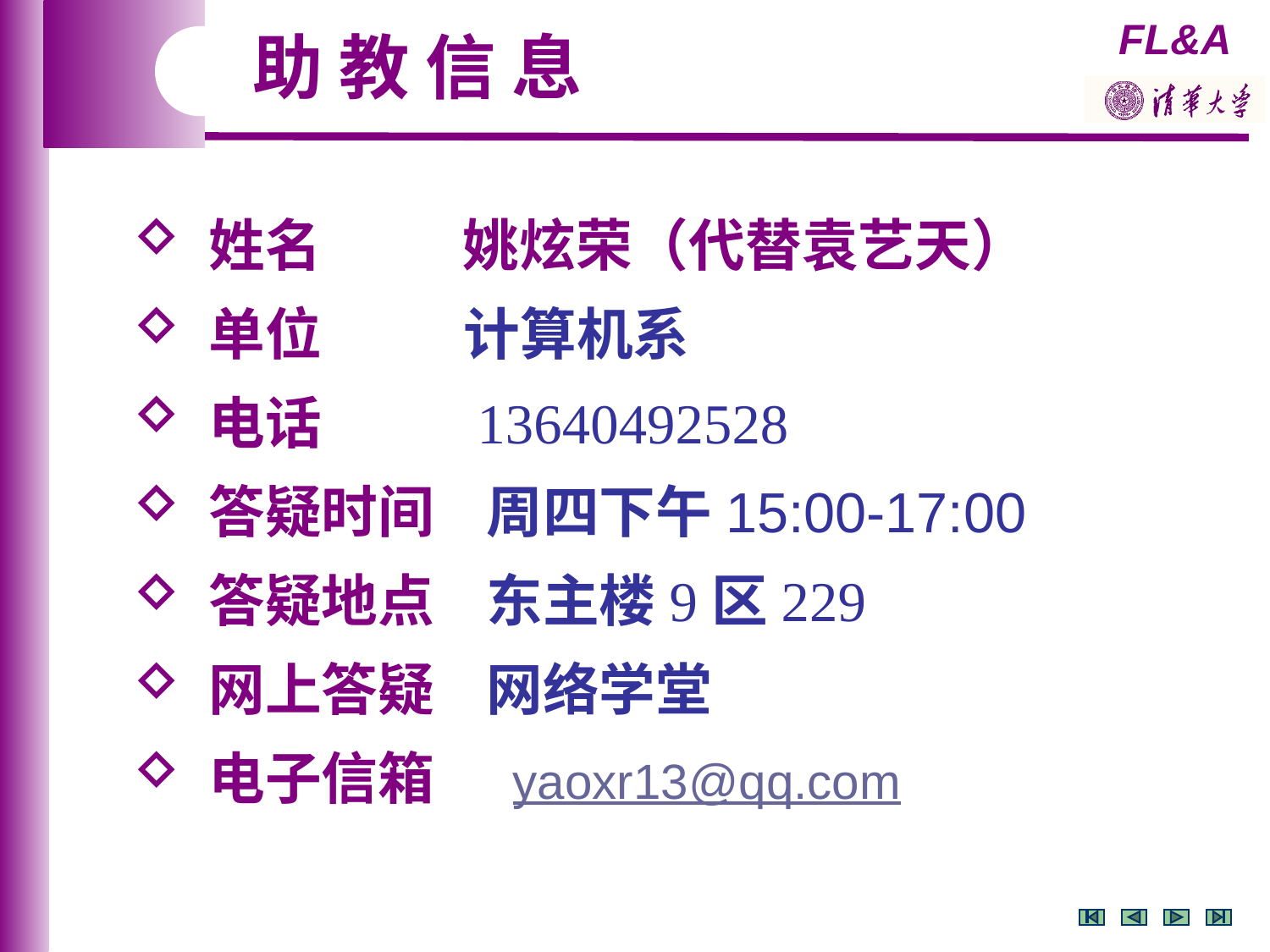

助 教 信 息
 姓名           姚炫荣（代替袁艺天）

 单位           计算机系

 电话           13640492528

 答疑时间    周四下午15:00-17:00

 答疑地点    东主楼9区229

 网上答疑    网络学堂

 电子信箱     yaoxr13@qq.com